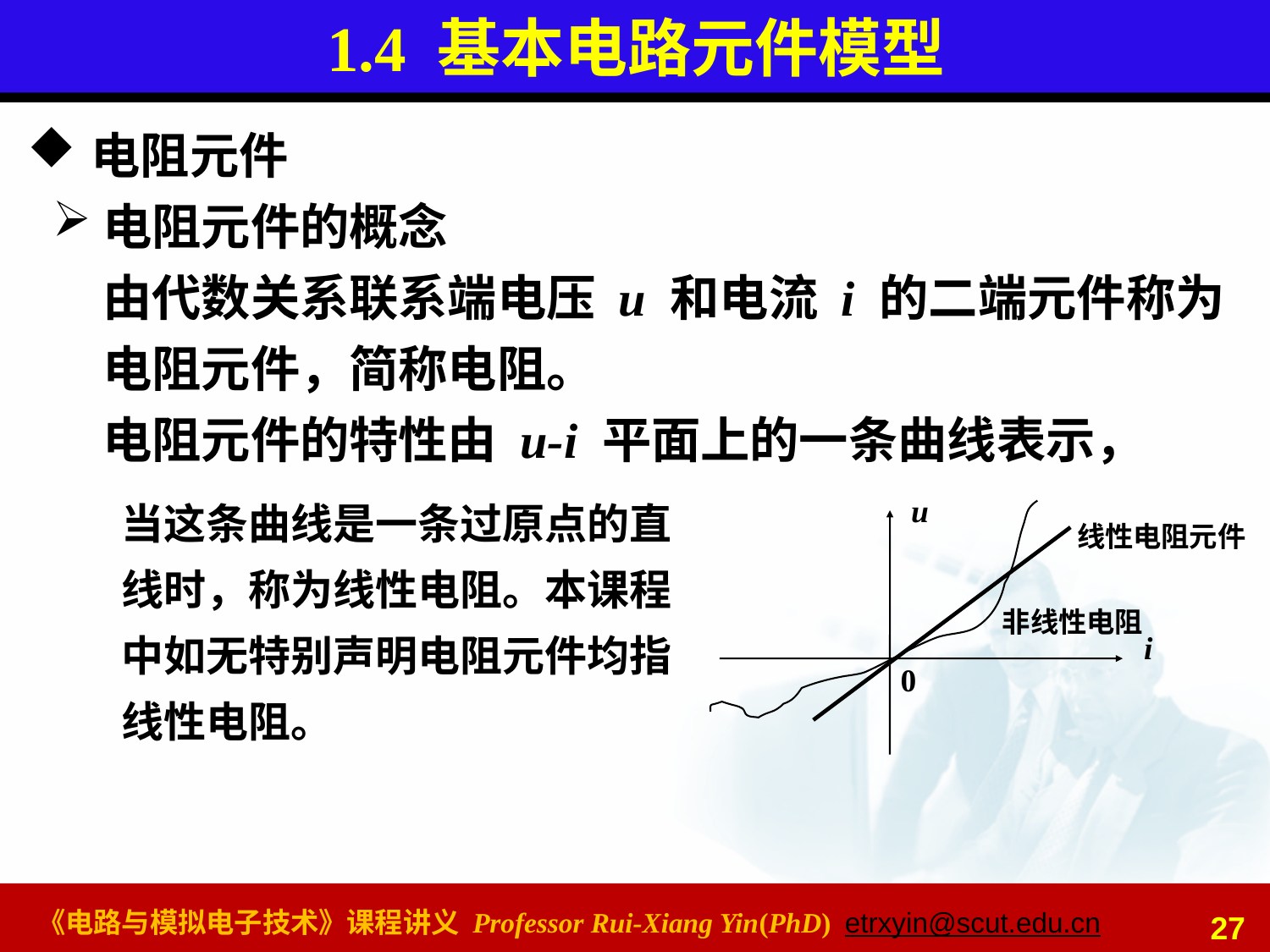

# 1.4 基本电路元件模型
电阻元件
电阻元件的概念
由代数关系联系端电压 u 和电流 i 的二端元件称为电阻元件，简称电阻。
电阻元件的特性由 u-i 平面上的一条曲线表示，

当这条曲线是一条过原点的直线时，称为线性电阻。本课程中如无特别声明电阻元件均指线性电阻。
u

i

0
线性电阻元件

非线性电阻
27